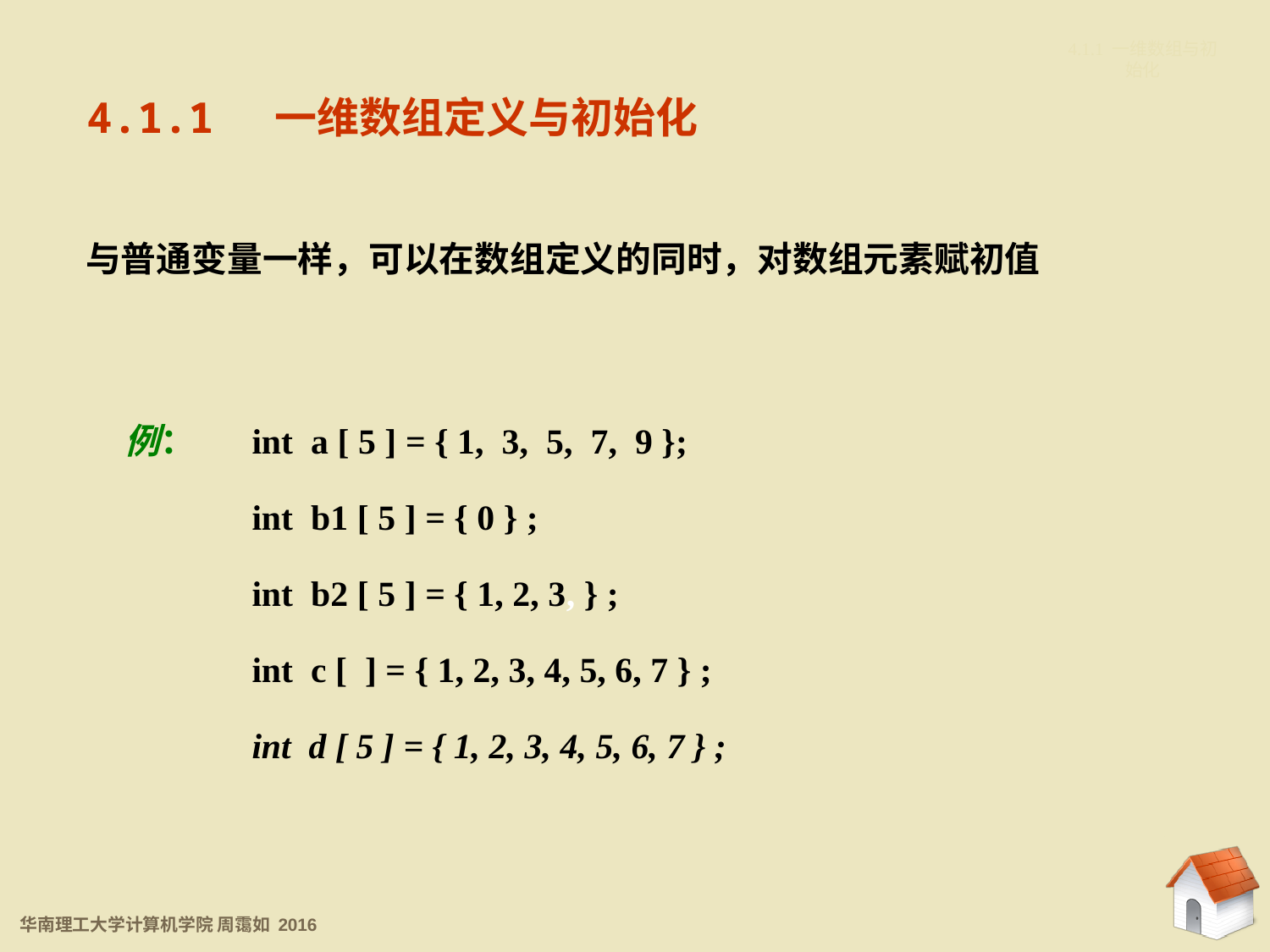

4.1.1 一维数组与初始化
4.1.1  一维数组定义与初始化
与普通变量一样，可以在数组定义的同时，对数组元素赋初值
例：	int  a [ 5 ] = { 1,  3,  5,  7,  9 };
	int  b1 [ 5 ] = { 0 } ;
	int  b2 [ 5 ] = { 1, 2, 3, } ;
	int  c [  ] = { 1, 2, 3, 4, 5, 6, 7 } ;
	int  d [ 5 ] = { 1, 2, 3, 4, 5, 6, 7 } ;